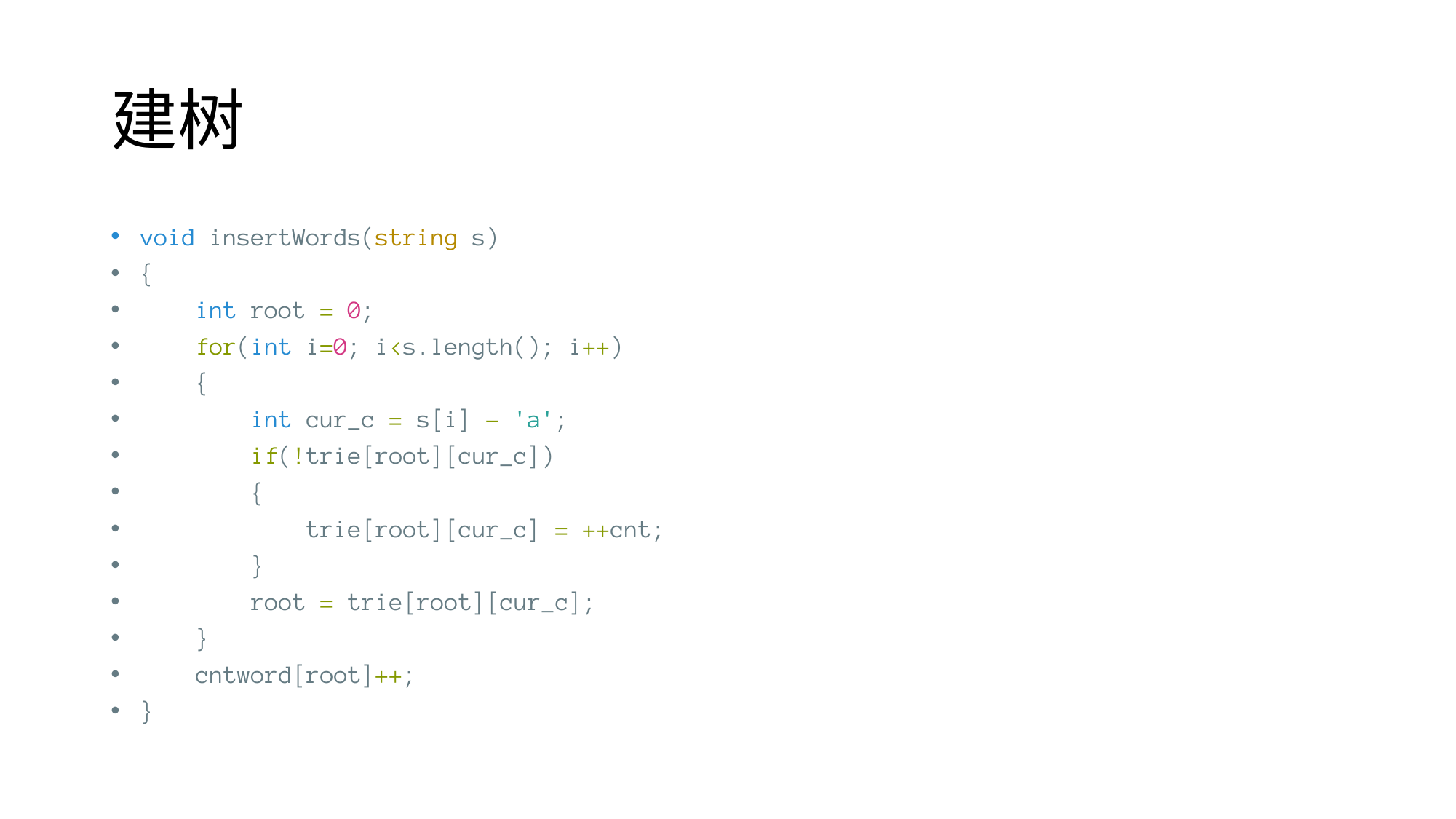

# 建树
void insertWords(string s)
{
    int root = 0;
    for(int i=0; i<s.length(); i++)
    {
        int cur_c = s[i] - 'a';
        if(!trie[root][cur_c])
        {
            trie[root][cur_c] = ++cnt;
        }
        root = trie[root][cur_c];
    }
    cntword[root]++;
}